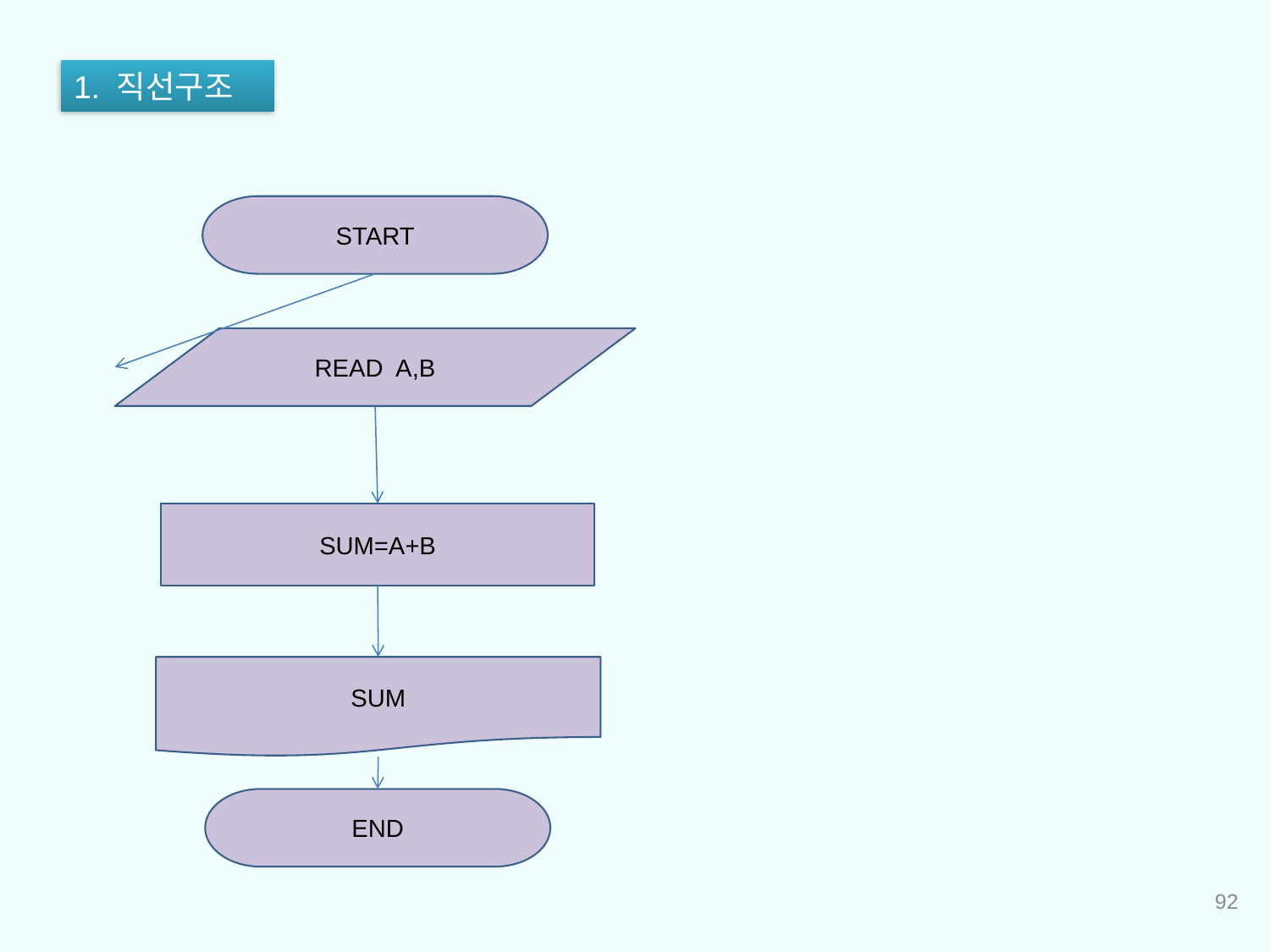

1. 직선구조
START
READ  A,B
SUM=A+B
SUM
END
92